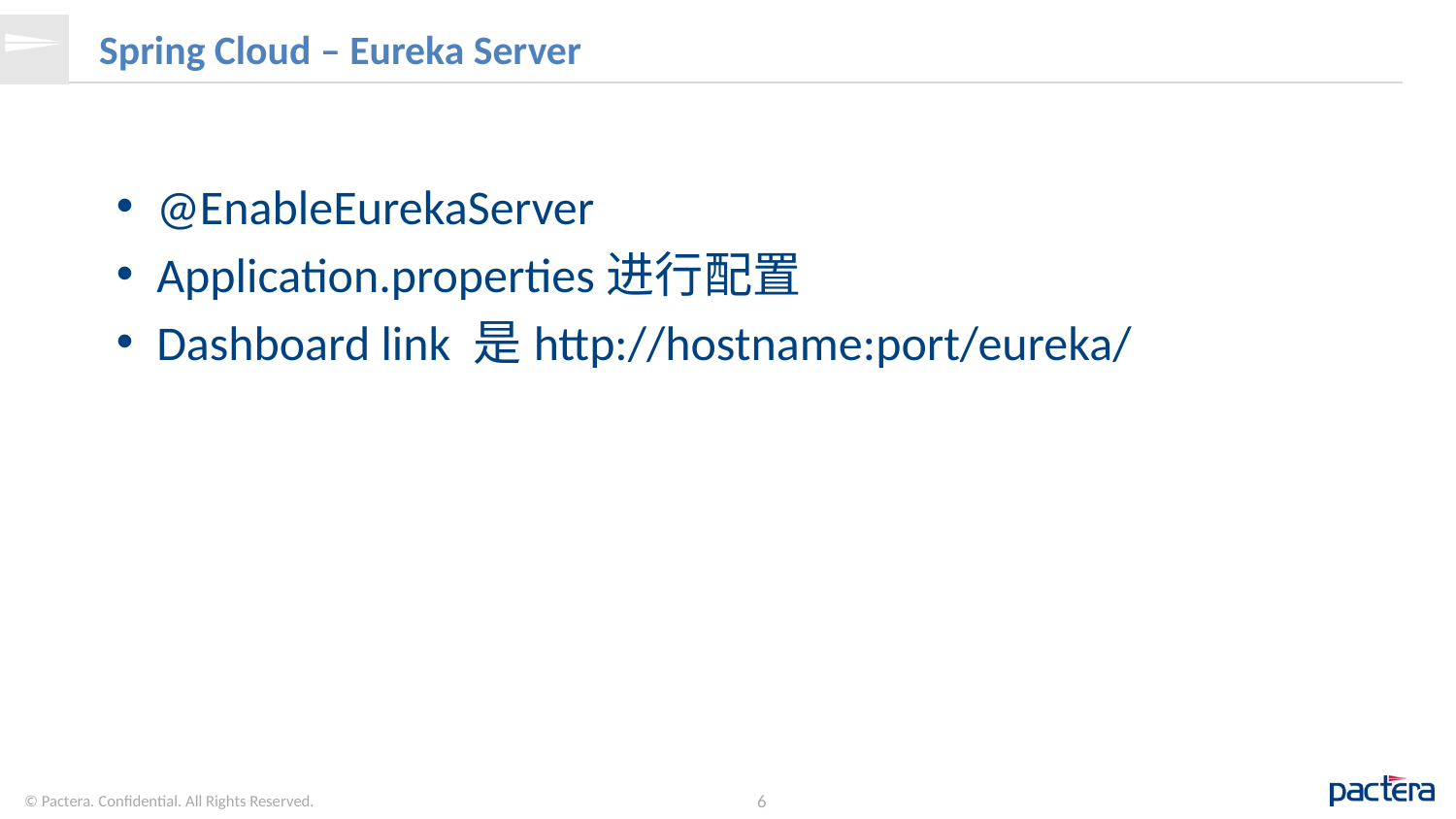

# Spring Cloud – Eureka Server
@EnableEurekaServer
Application.properties进行配置
Dashboard link 是http://hostname:port/eureka/
© Pactera. Confidential. All Rights Reserved.
6